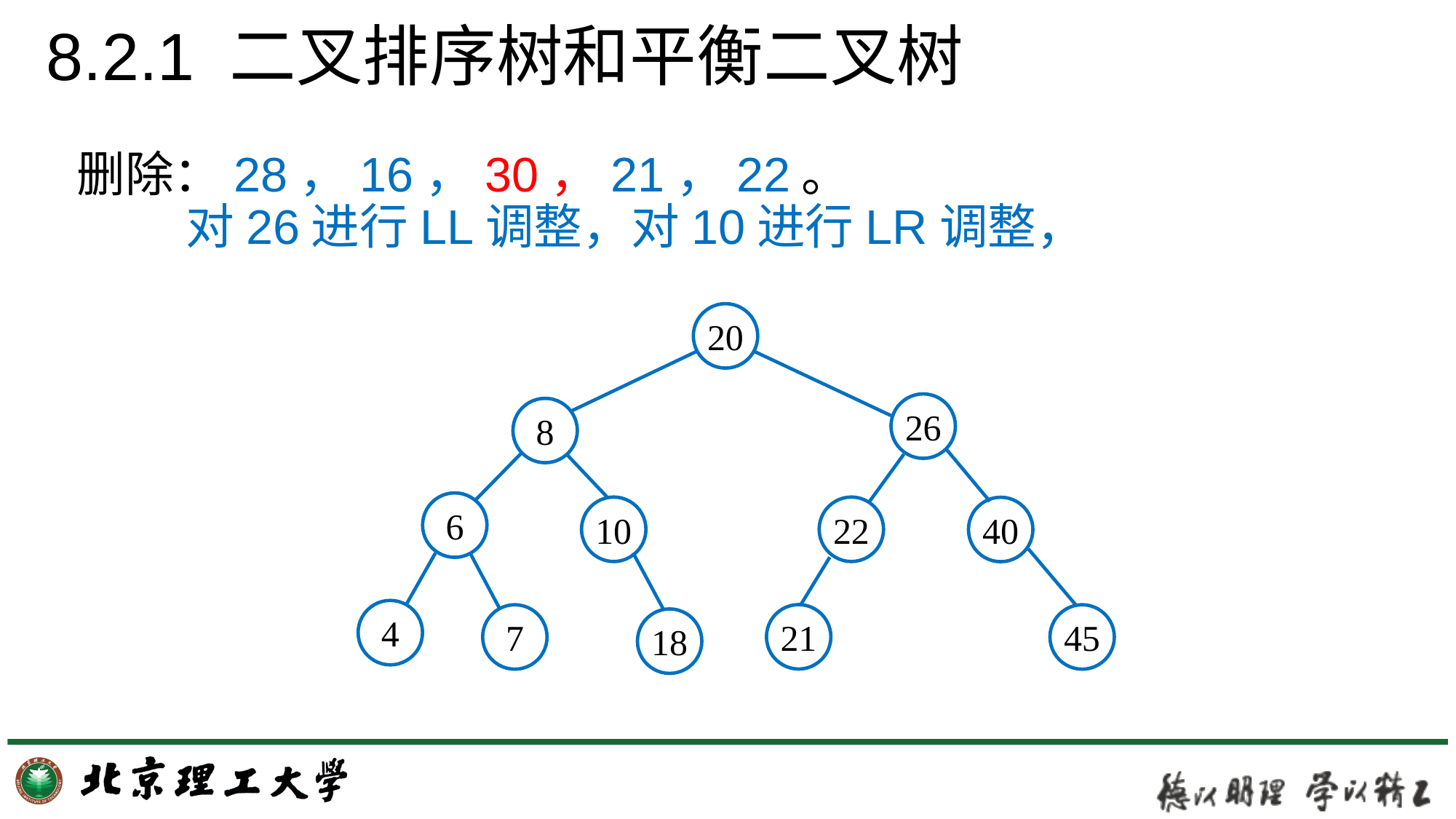

# 8.2.1 二叉排序树和平衡二叉树
删除：28，16，30，21，22。
	对26进行LL调整，对10进行LR调整，
20

26
8

6
10
22
40

4
21
7
45
18